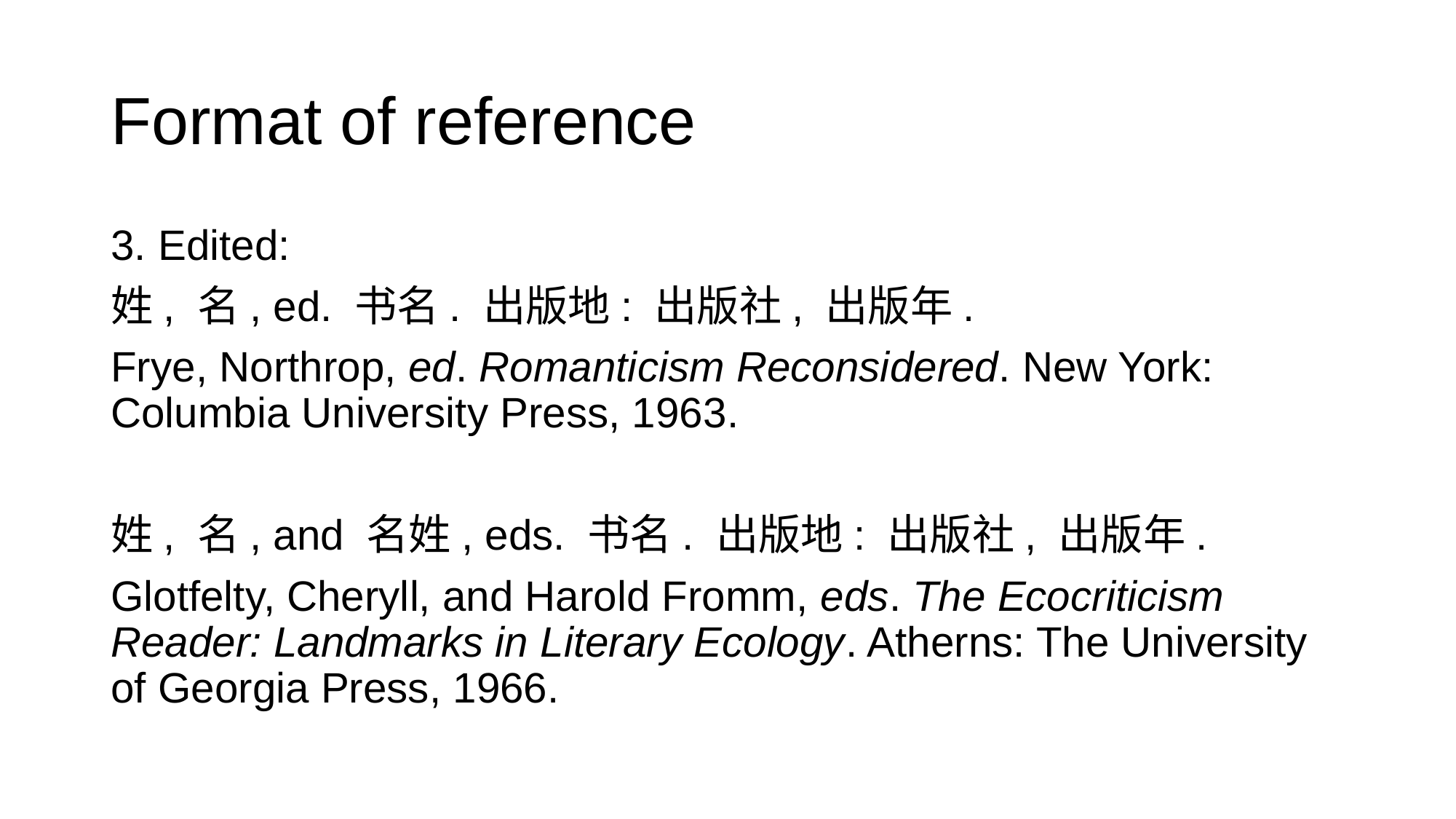

# Format of reference
3. Edited:
姓, 名, ed. 书名. 出版地: 出版社, 出版年.
Frye, Northrop, ed. Romanticism Reconsidered. New York: Columbia University Press, 1963.

姓, 名, and 名姓, eds. 书名. 出版地: 出版社, 出版年.
Glotfelty, Cheryll, and Harold Fromm, eds. The Ecocriticism Reader: Landmarks in Literary Ecology. Atherns: The University of Georgia Press, 1966.